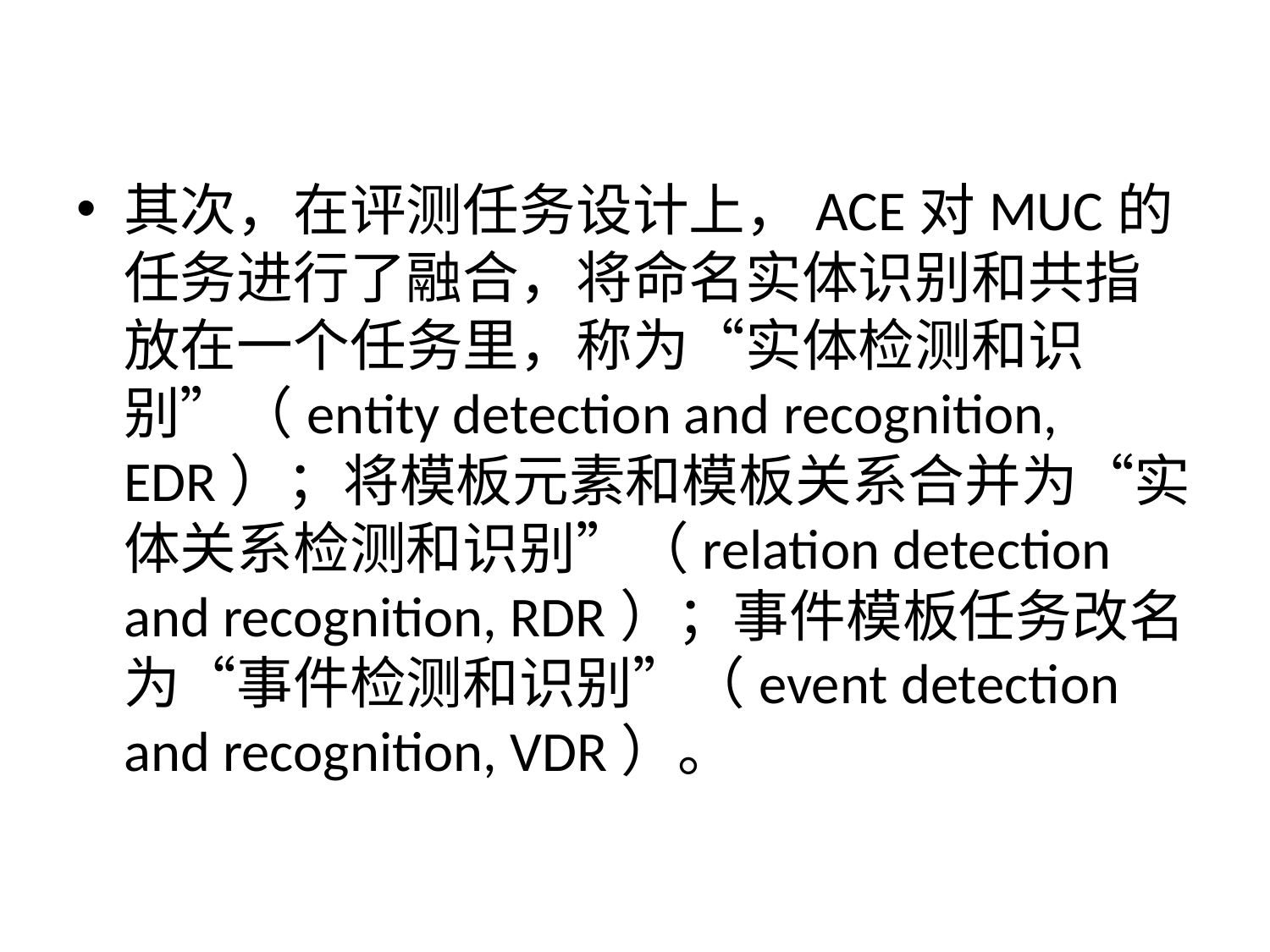

其次，在评测任务设计上，ACE对MUC的任务进行了融合，将命名实体识别和共指放在一个任务里，称为“实体检测和识别”（entity detection and recognition, EDR）；将模板元素和模板关系合并为“实体关系检测和识别”（relation detection and recognition, RDR）；事件模板任务改名为“事件检测和识别”（event detection and recognition, VDR）。